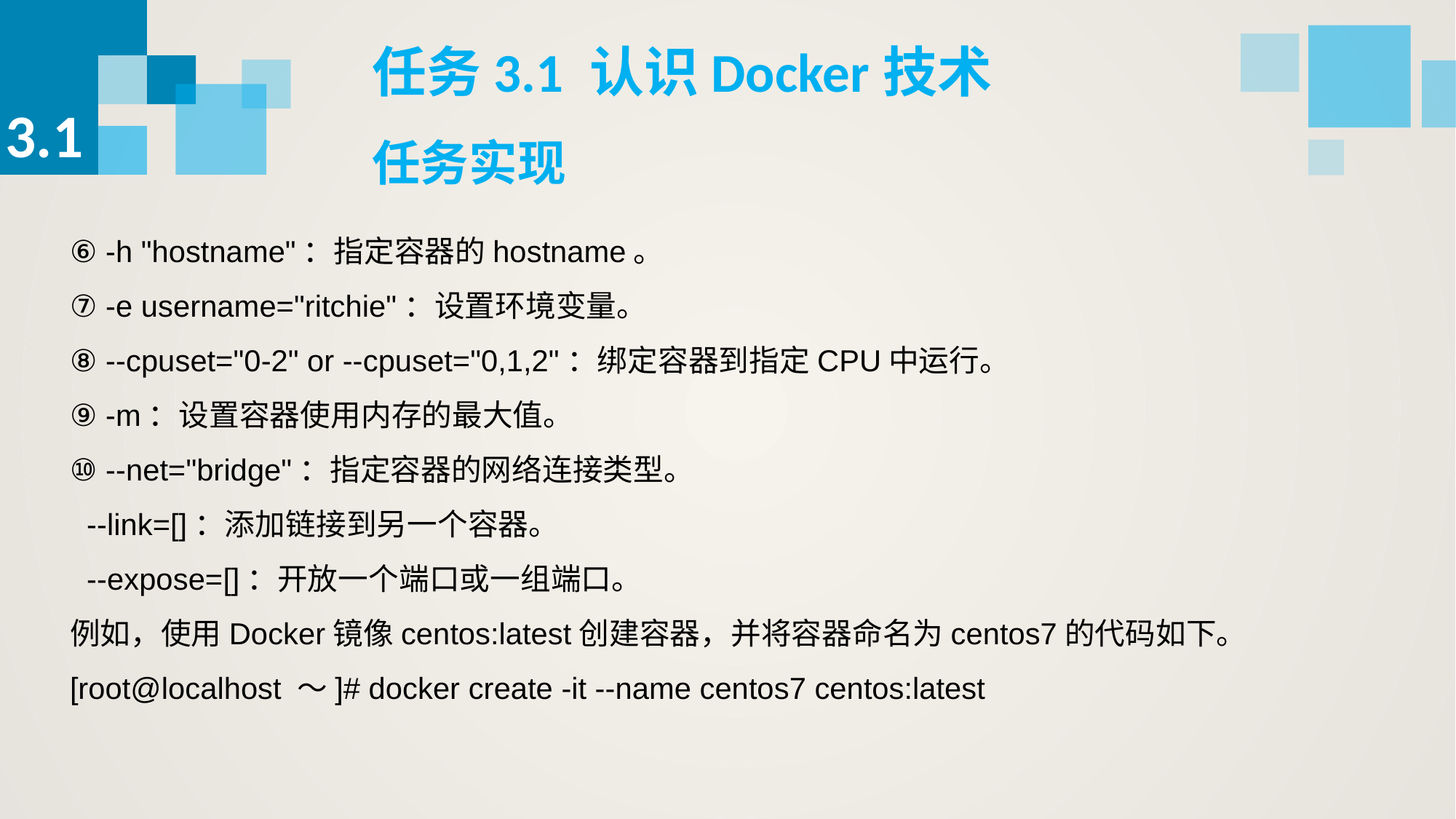

任务3.1 认识Docker技术
3.1
任务实现
⑥ -h "hostname"：指定容器的hostname。
⑦ -e username="ritchie"：设置环境变量。
⑧ --cpuset="0-2" or --cpuset="0,1,2"：绑定容器到指定CPU中运行。
⑨ -m：设置容器使用内存的最大值。
⑩ --net="bridge"：指定容器的网络连接类型。
  --link=[]：添加链接到另一个容器。
  --expose=[]：开放一个端口或一组端口。
例如，使用Docker镜像centos:latest创建容器，并将容器命名为centos7的代码如下。
[root@localhost ～]# docker create -it --name centos7 centos:latest